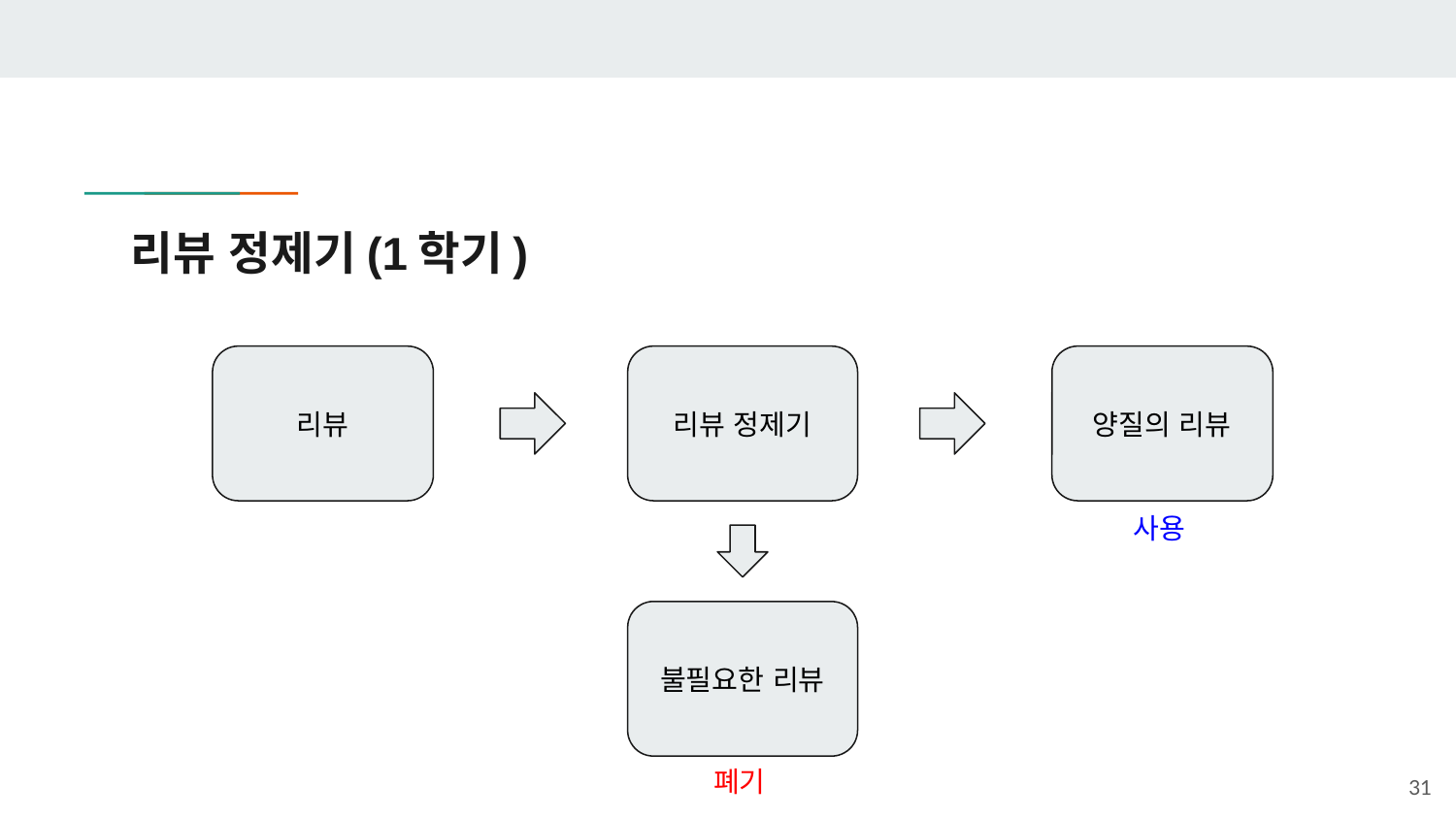

# 리뷰 정제기(1학기)
리뷰
양질의 리뷰
리뷰 정제기

사용

불필요한 리뷰
폐기
31